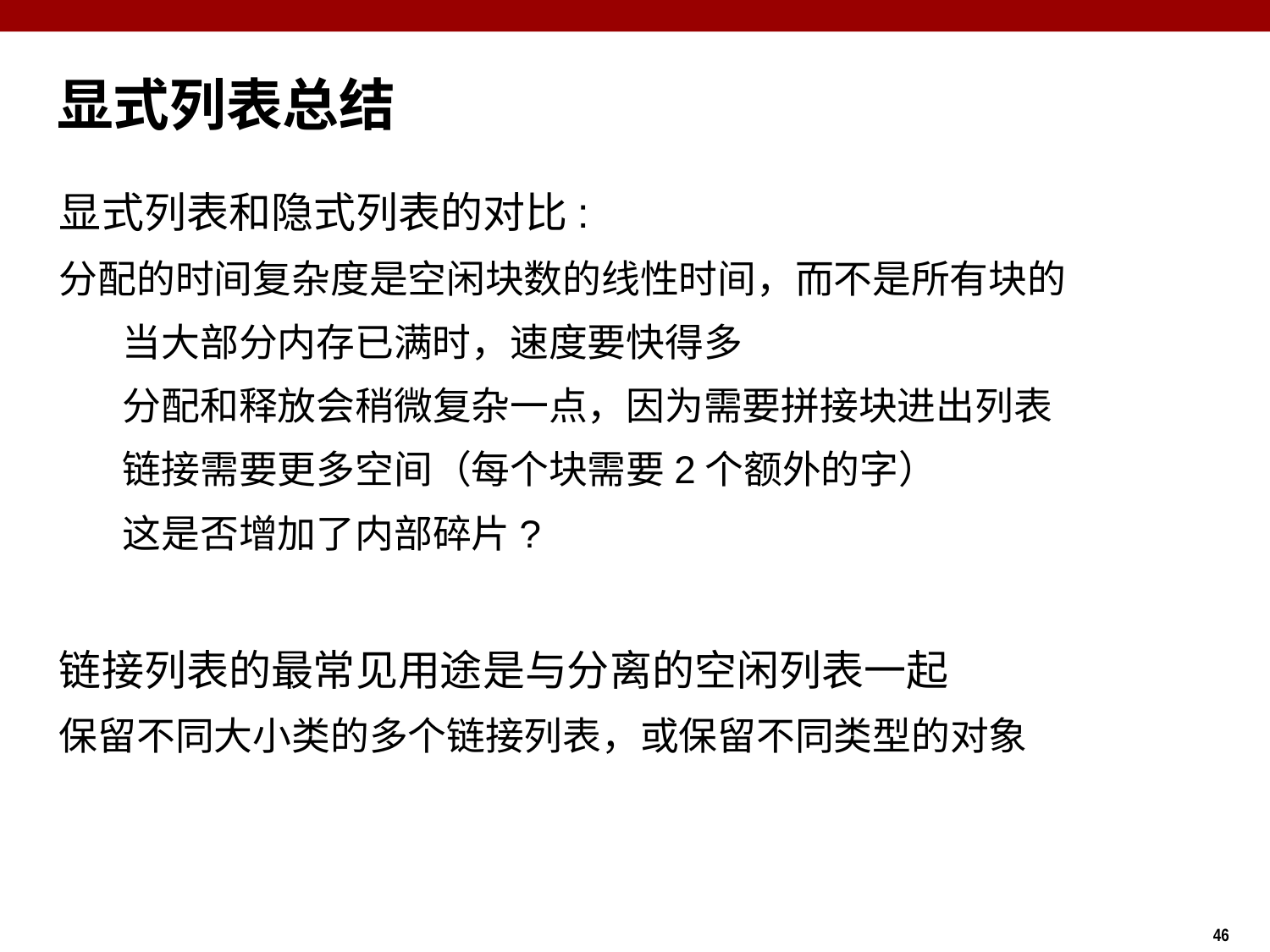

显式列表总结
显式列表和隐式列表的对比:
分配的时间复杂度是空闲块数的线性时间，而不是所有块的
当大部分内存已满时，速度要快得多
分配和释放会稍微复杂一点，因为需要拼接块进出列表
链接需要更多空间（每个块需要2个额外的字）
这是否增加了内部碎片?

链接列表的最常见用途是与分离的空闲列表一起
保留不同大小类的多个链接列表，或保留不同类型的对象